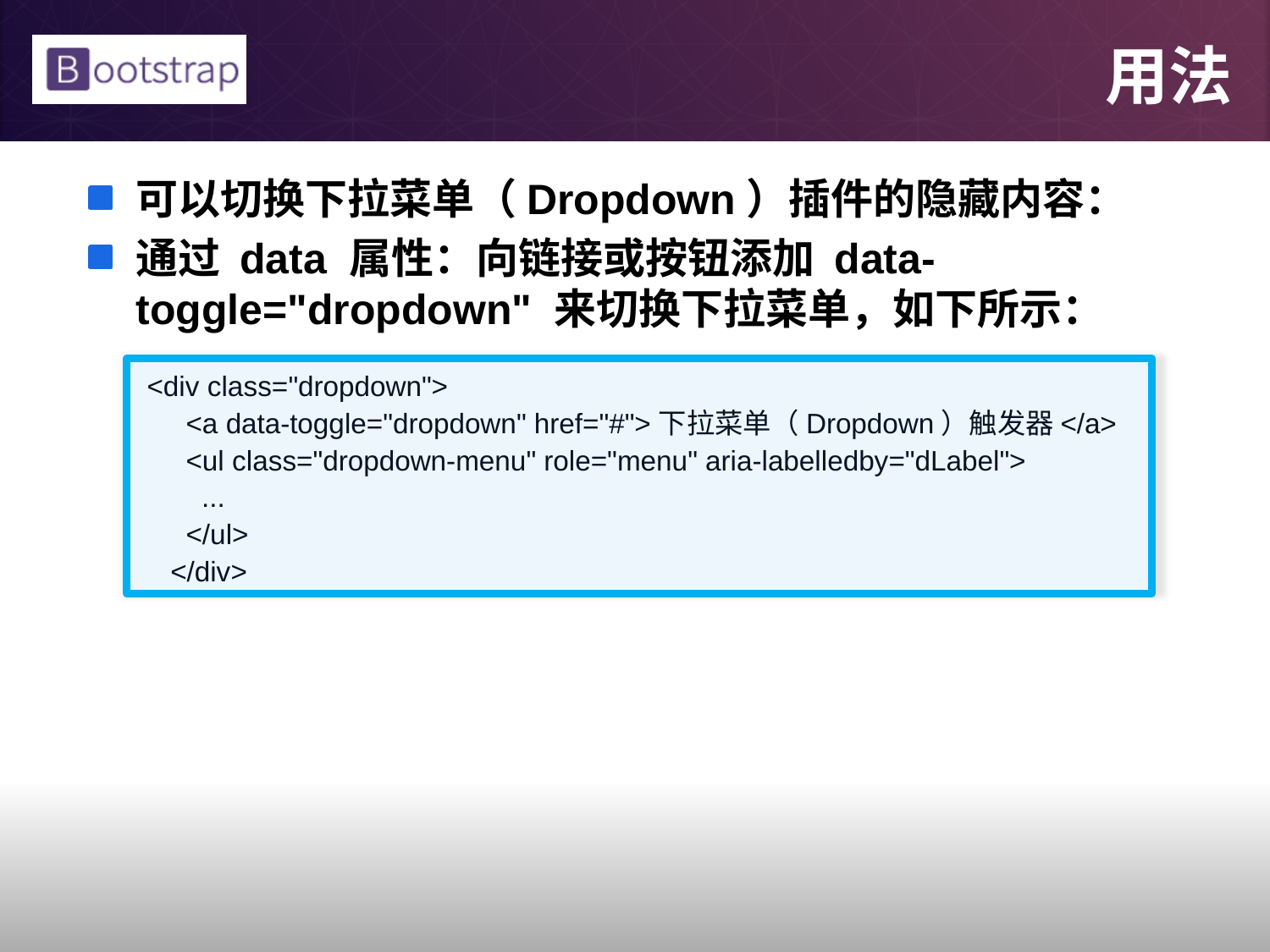

# 用法
可以切换下拉菜单（Dropdown）插件的隐藏内容：
通过 data 属性：向链接或按钮添加 data-toggle="dropdown" 来切换下拉菜单，如下所示：

 <div class="dropdown">
      <a data-toggle="dropdown" href="#">下拉菜单（Dropdown）触发器</a>
      <ul class="dropdown-menu" role="menu" aria-labelledby="dLabel">
        ...
      </ul>
    </div>